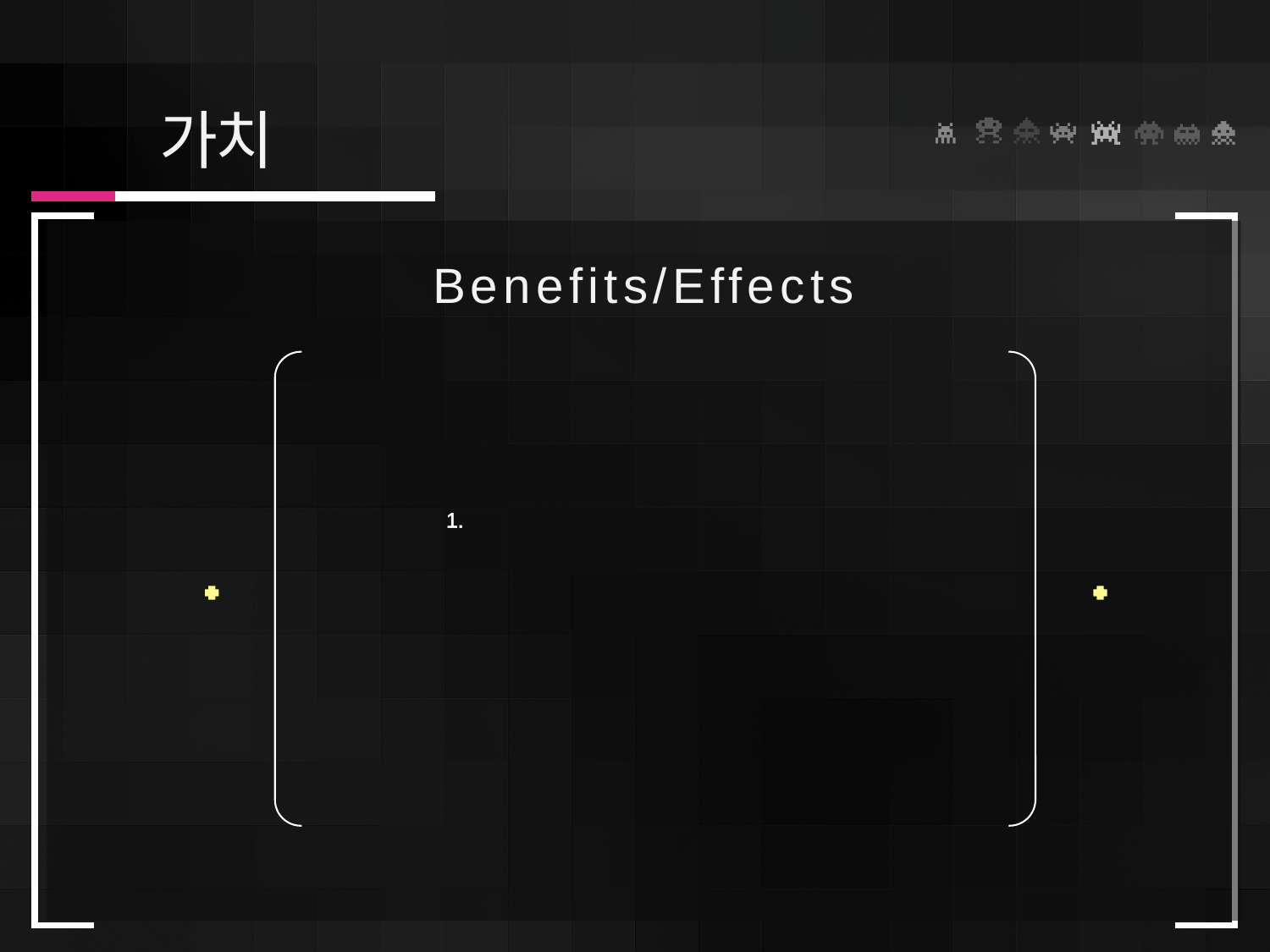

가치
Benefits/Effects

프로그램의 설치 없이 PC/모바일 접근 가능

2. 빠른 육성을 할 수 있고,  과금 요소 없는 게임